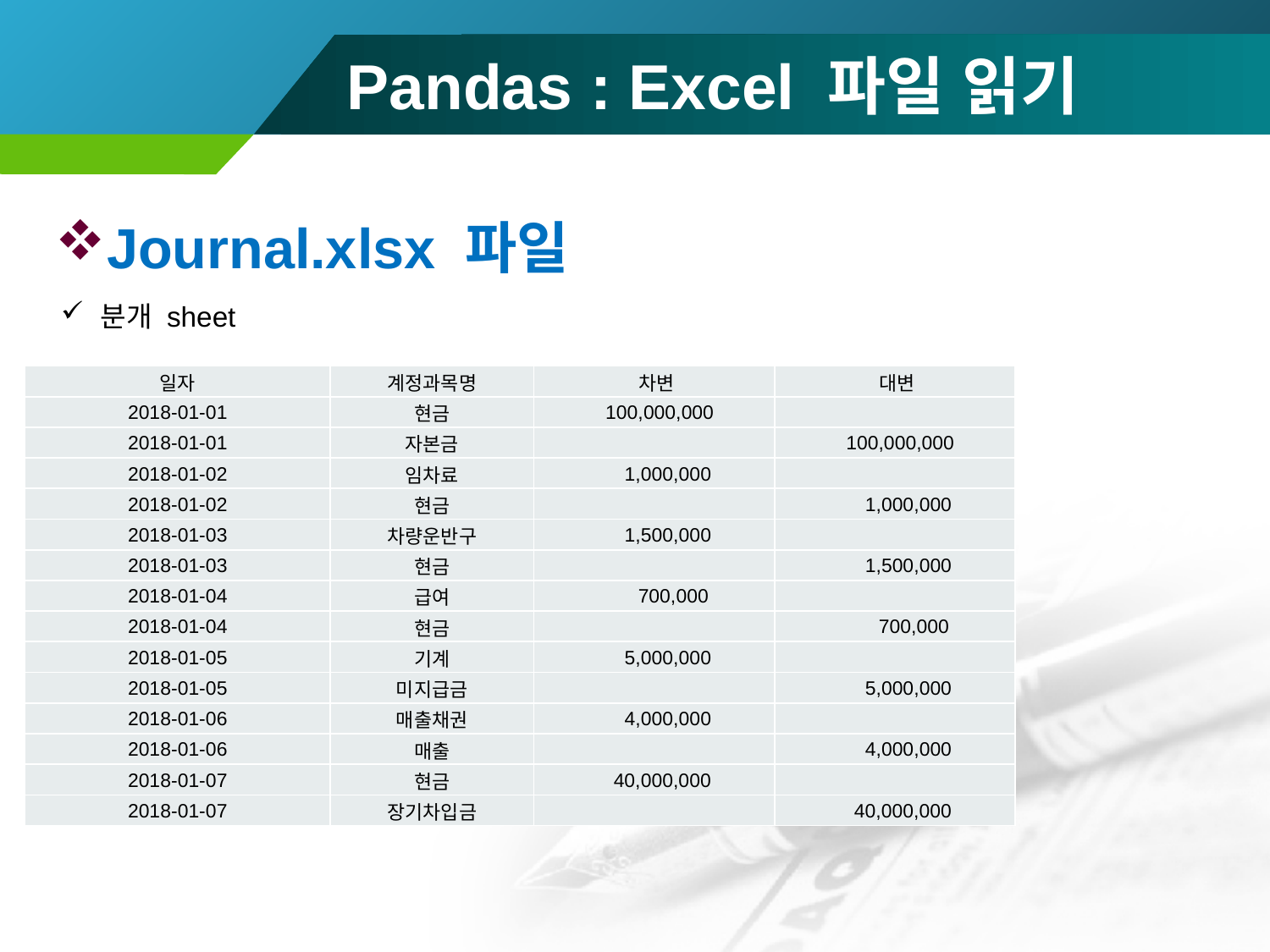

# Pandas : Excel 파일 읽기
Journal.xlsx 파일
분개 sheet
| 일자 | 계정과목명 | 차변 | 대변 |
| --- | --- | --- | --- |
| 2018-01-01 | 현금 | 100,000,000 |  |
| 2018-01-01 | 자본금 |  | 100,000,000 |
| 2018-01-02 | 임차료 | 1,000,000 |  |
| 2018-01-02 | 현금 |  | 1,000,000 |
| 2018-01-03 | 차량운반구 | 1,500,000 |  |
| 2018-01-03 | 현금 |  | 1,500,000 |
| 2018-01-04 | 급여 | 700,000 |  |
| 2018-01-04 | 현금 |  | 700,000 |
| 2018-01-05 | 기계 | 5,000,000 |  |
| 2018-01-05 | 미지급금 |  | 5,000,000 |
| 2018-01-06 | 매출채권 | 4,000,000 |  |
| 2018-01-06 | 매출 |  | 4,000,000 |
| 2018-01-07 | 현금 | 40,000,000 |  |
| 2018-01-07 | 장기차입금 |  | 40,000,000 |